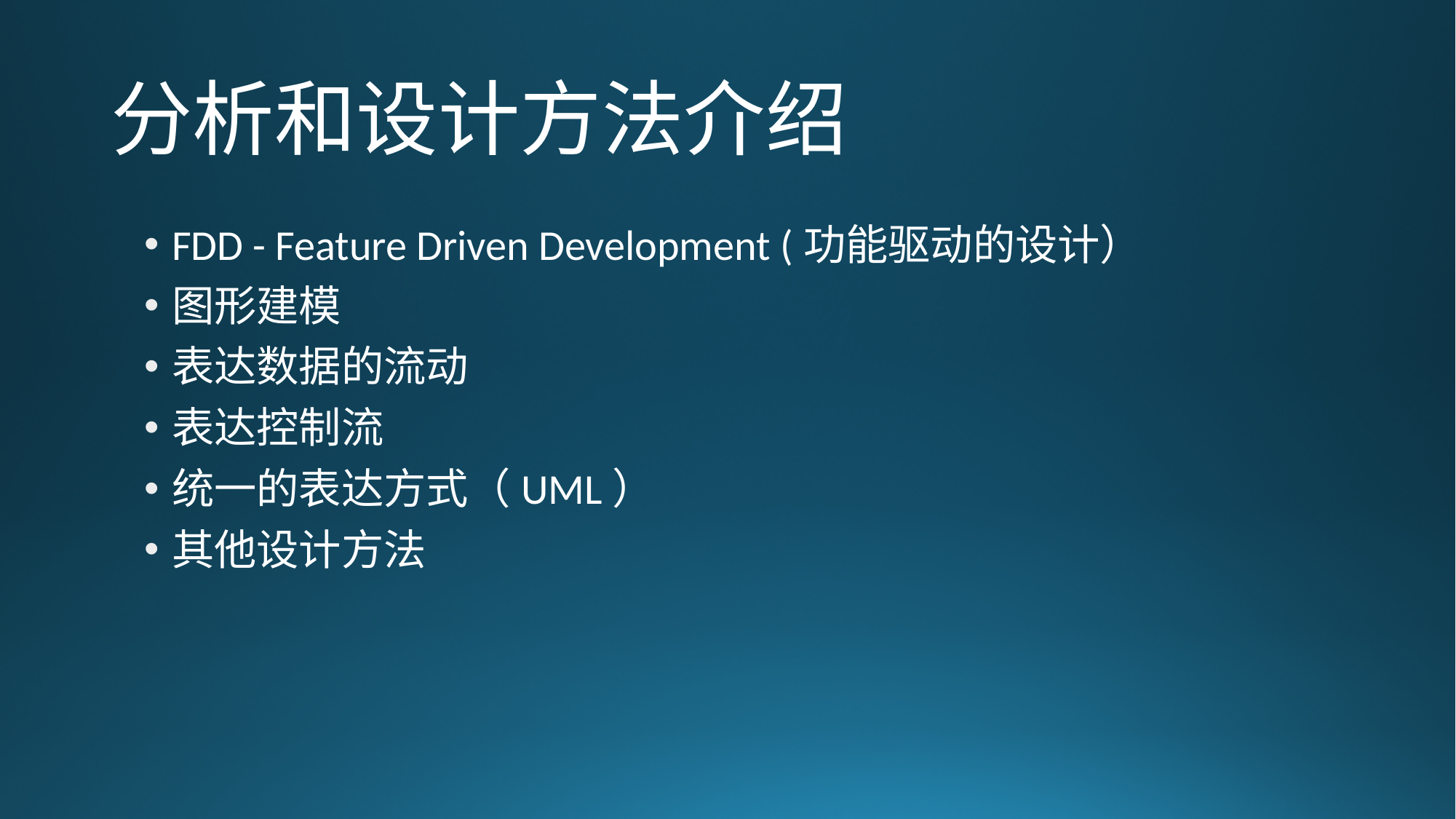

# 分析和设计方法介绍
FDD - Feature Driven Development (功能驱动的设计）
图形建模
表达数据的流动
表达控制流
统一的表达方式（UML）
其他设计方法